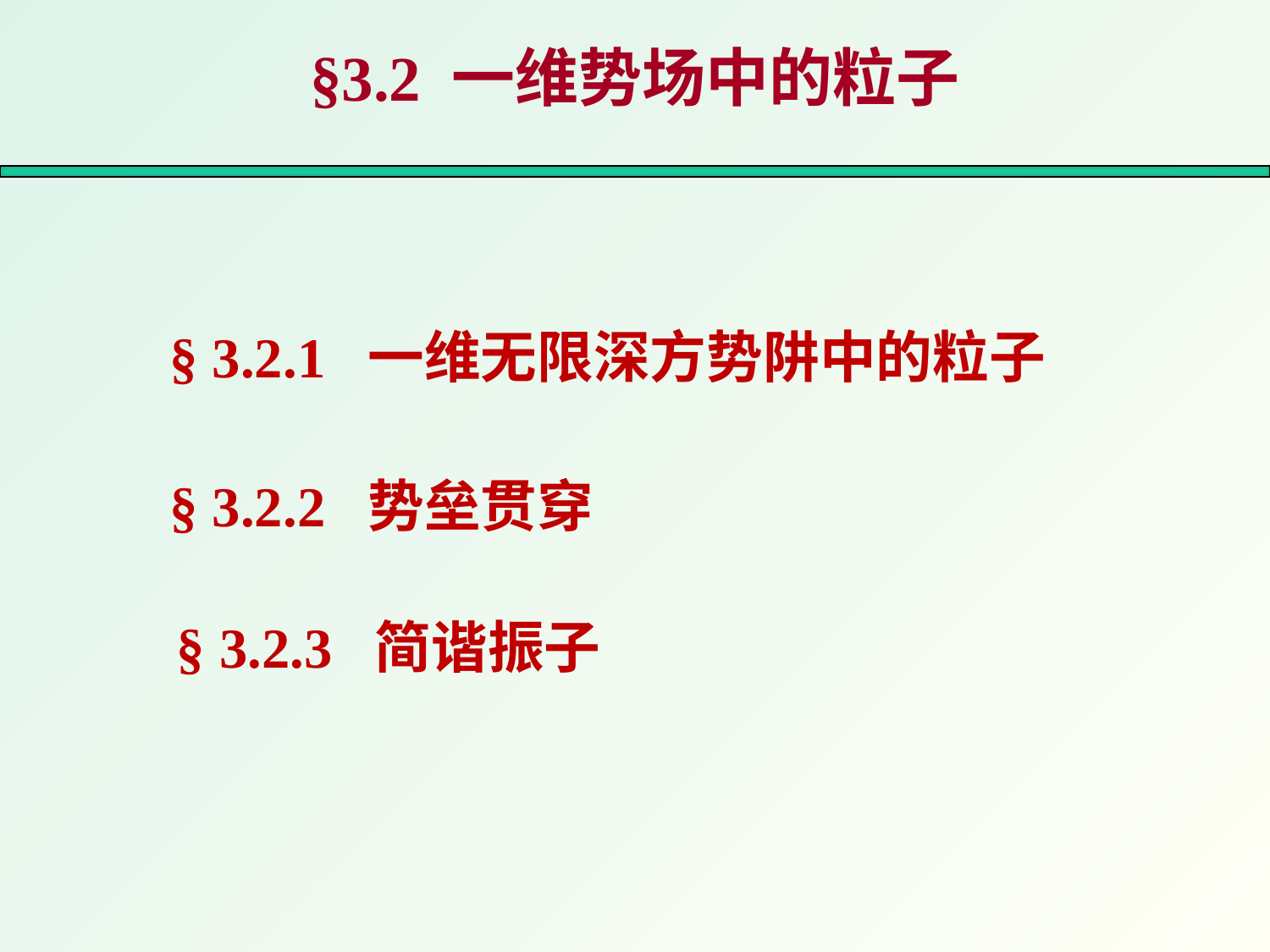

# §3.2 一维势场中的粒子

§ 3.2.1  一维无限深方势阱中的粒子
§ 3.2.2  势垒贯穿
§ 3.2.3  简谐振子